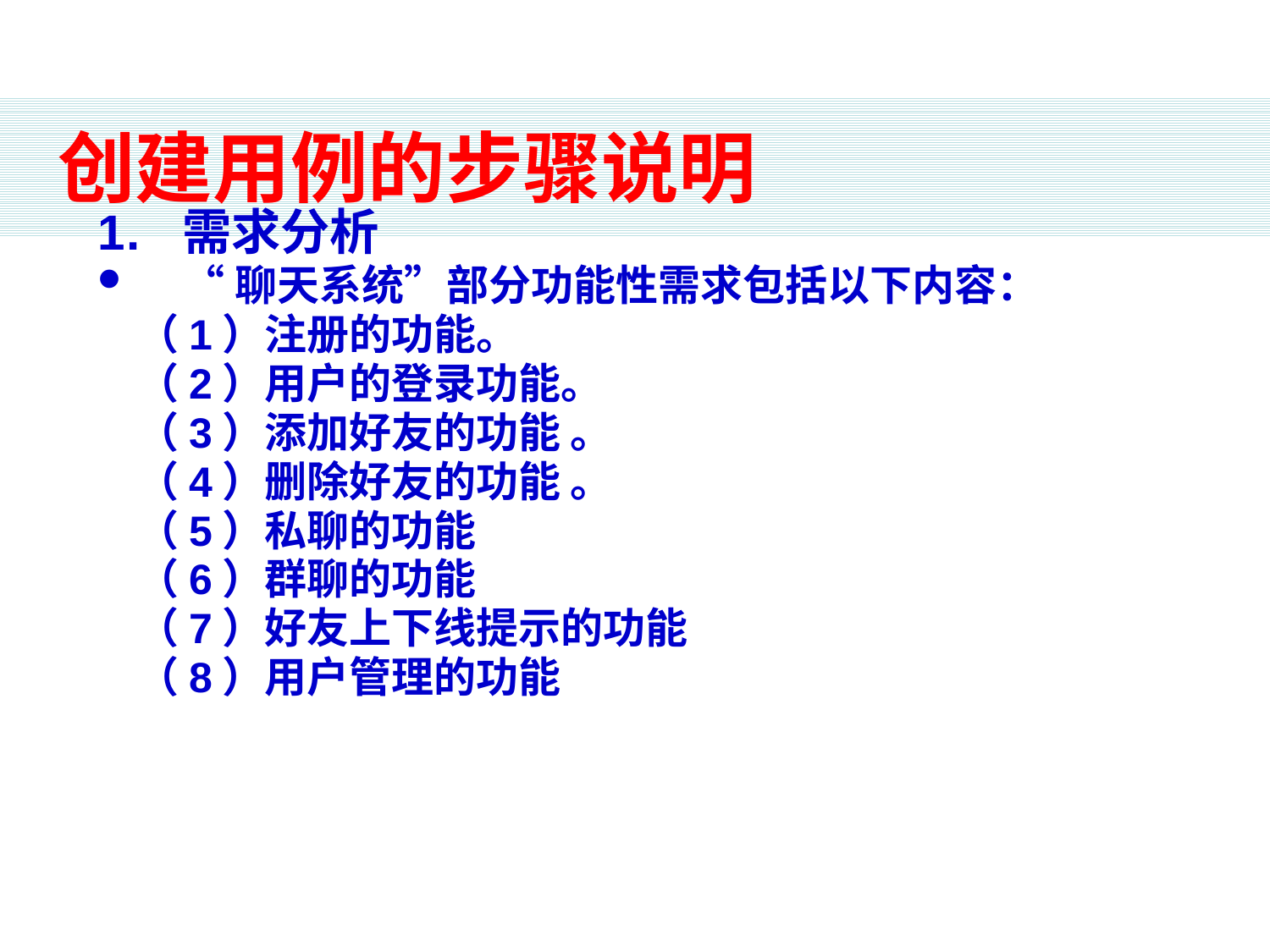

# 创建用例的步骤说明
需求分析
“聊天系统”部分功能性需求包括以下内容：
   （1）注册的功能。
   （2）用户的登录功能。
   （3）添加好友的功能 。
   （4）删除好友的功能 。
   （5）私聊的功能
   （6）群聊的功能
   （7）好友上下线提示的功能
   （8）用户管理的功能